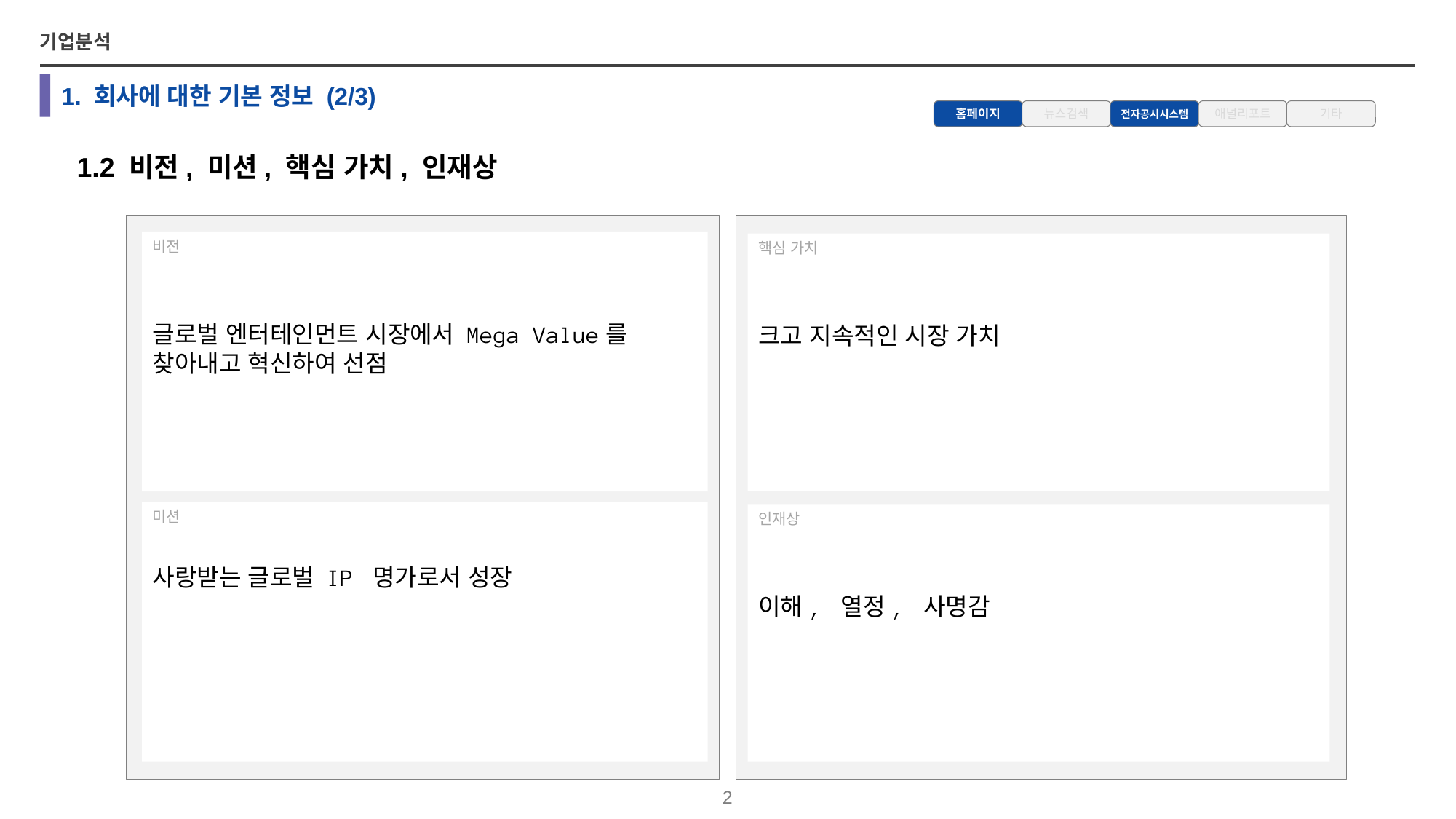

기업분석
# 1. 회사에 대한 기본 정보 (2/3)
홈페이지
뉴스검색
전자공시시스템
애널리포트
기타
1.2 비전, 미션, 핵심 가치, 인재상

비전

글로벌 엔터테인먼트 시장에서 Mega Value를 찾아내고 혁신하여 선점
핵심 가치

크고 지속적인 시장 가치
미션

사랑받는 글로벌 IP 명가로서 성장
인재상

이해, 열정, 사명감